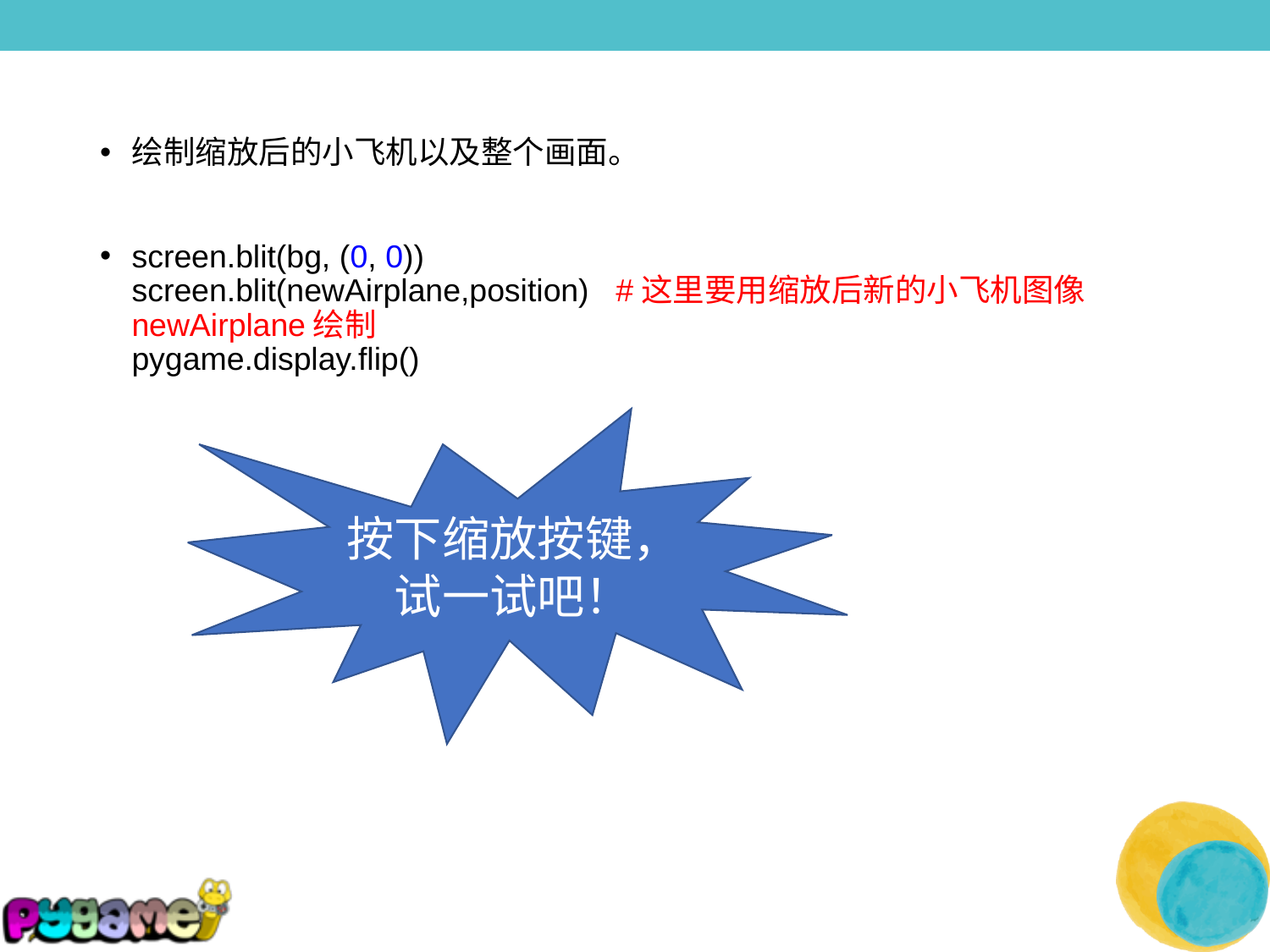

绘制缩放后的小飞机以及整个画面。

screen.blit(bg, (0, 0))
screen.blit(newAirplane,position)   #这里要用缩放后新的小飞机图像newAirplane绘制
pygame.display.flip()

按下缩放按键，试一试吧！